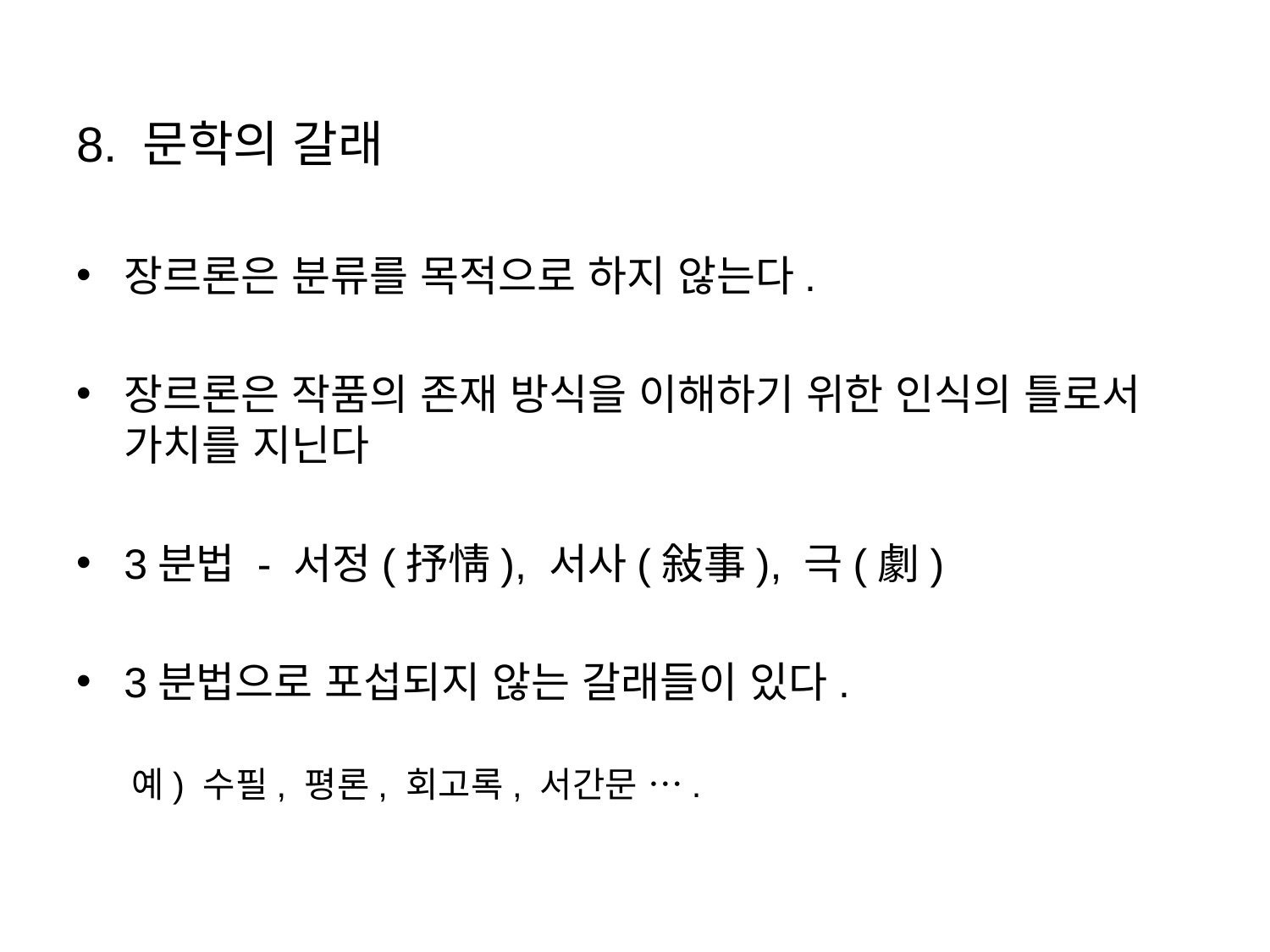

8. 문학의 갈래

장르론은 분류를 목적으로 하지 않는다.

장르론은 작품의 존재 방식을 이해하기 위한 인식의 틀로서 가치를 지닌다

3분법 - 서정(抒情), 서사(敍事), 극(劇)

3분법으로 포섭되지 않는 갈래들이 있다.

예) 수필, 평론, 회고록, 서간문 ….